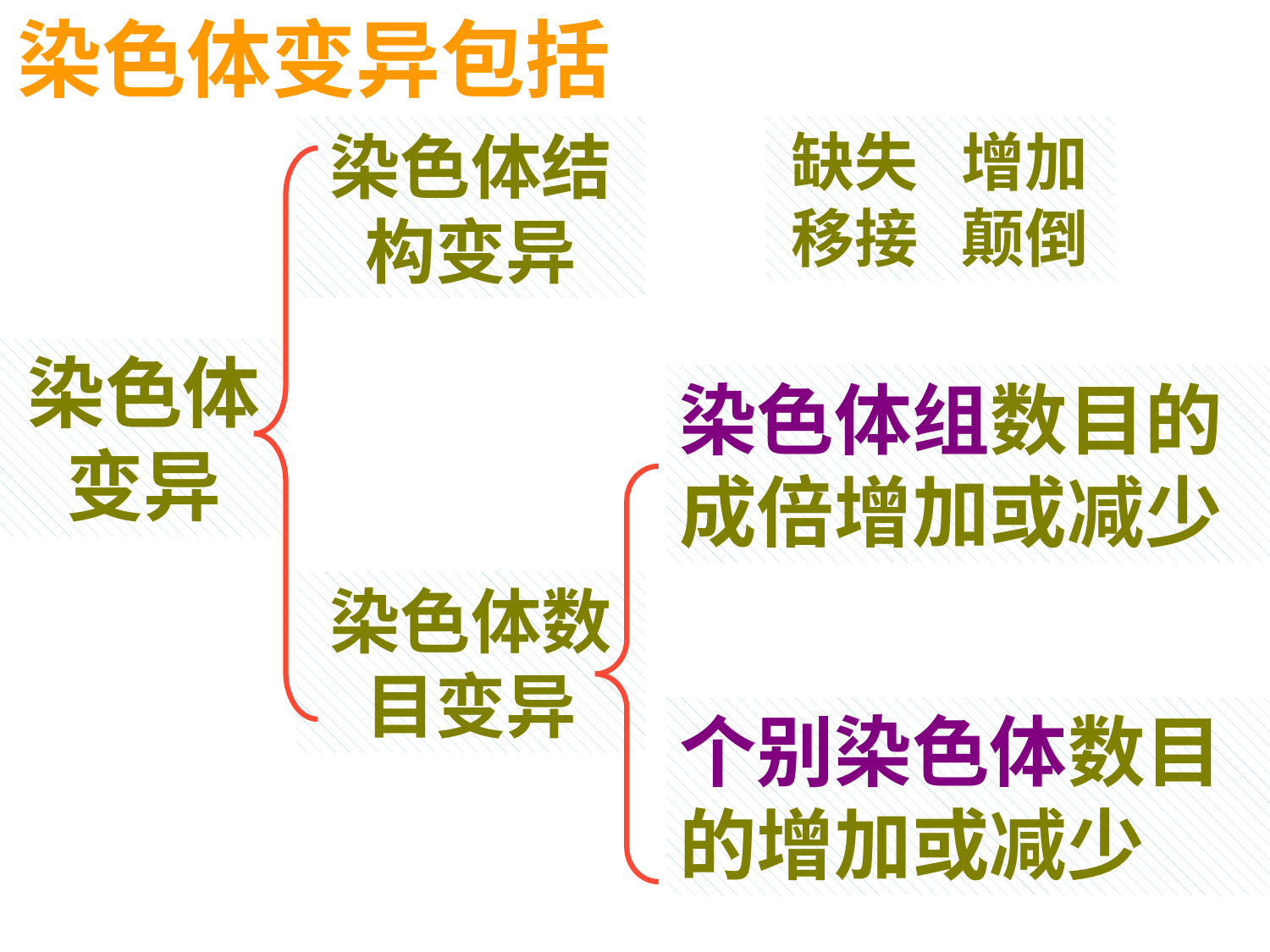

染色体变异包括
缺失   增加移接   颠倒
染色体结构变异

染色体变异
染色体组数目的成倍增加或减少

染色体数目变异
个别染色体数目的增加或减少